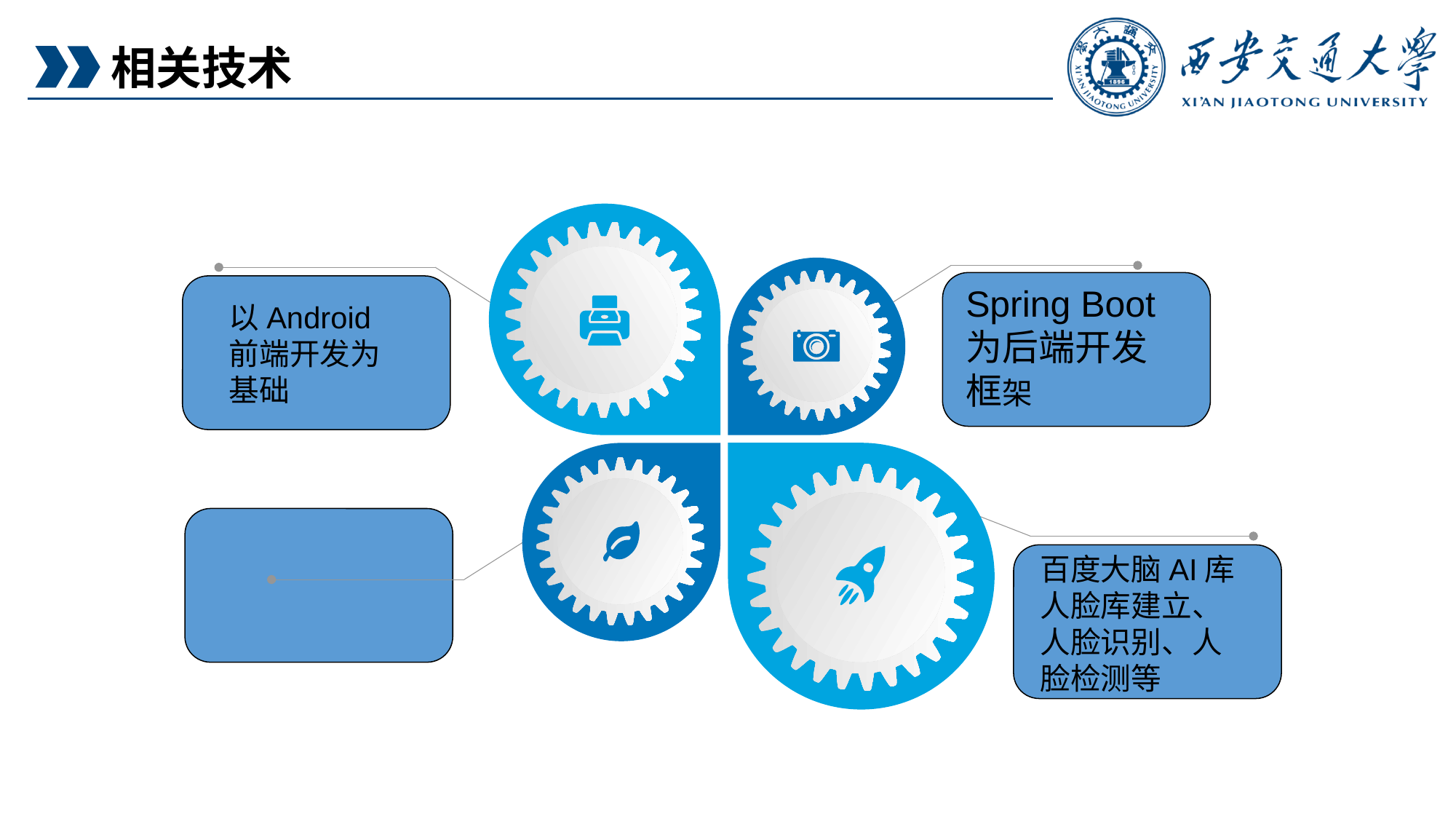

相关技术

Spring Boot为后端开发框架

以Android前端开发为基础

百度大脑AI库人脸库建立、人脸识别、人脸检测等